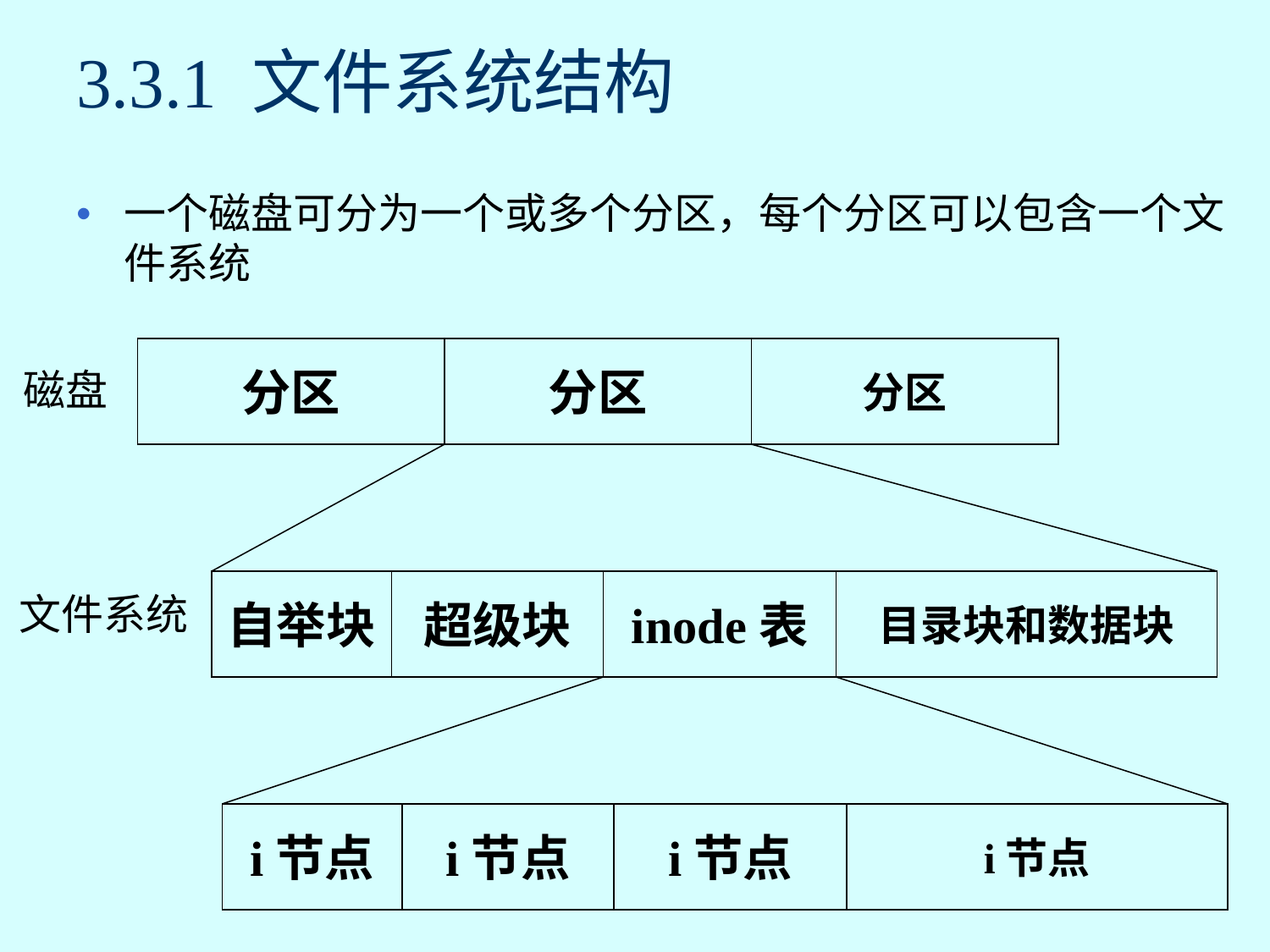

# 3.3.1 文件系统结构
一个磁盘可分为一个或多个分区，每个分区可以包含一个文件系统
分区
分区
分区
磁盘

自举块
超级块
inode表
目录块和数据块
文件系统

i节点
i节点
i节点
i节点
30